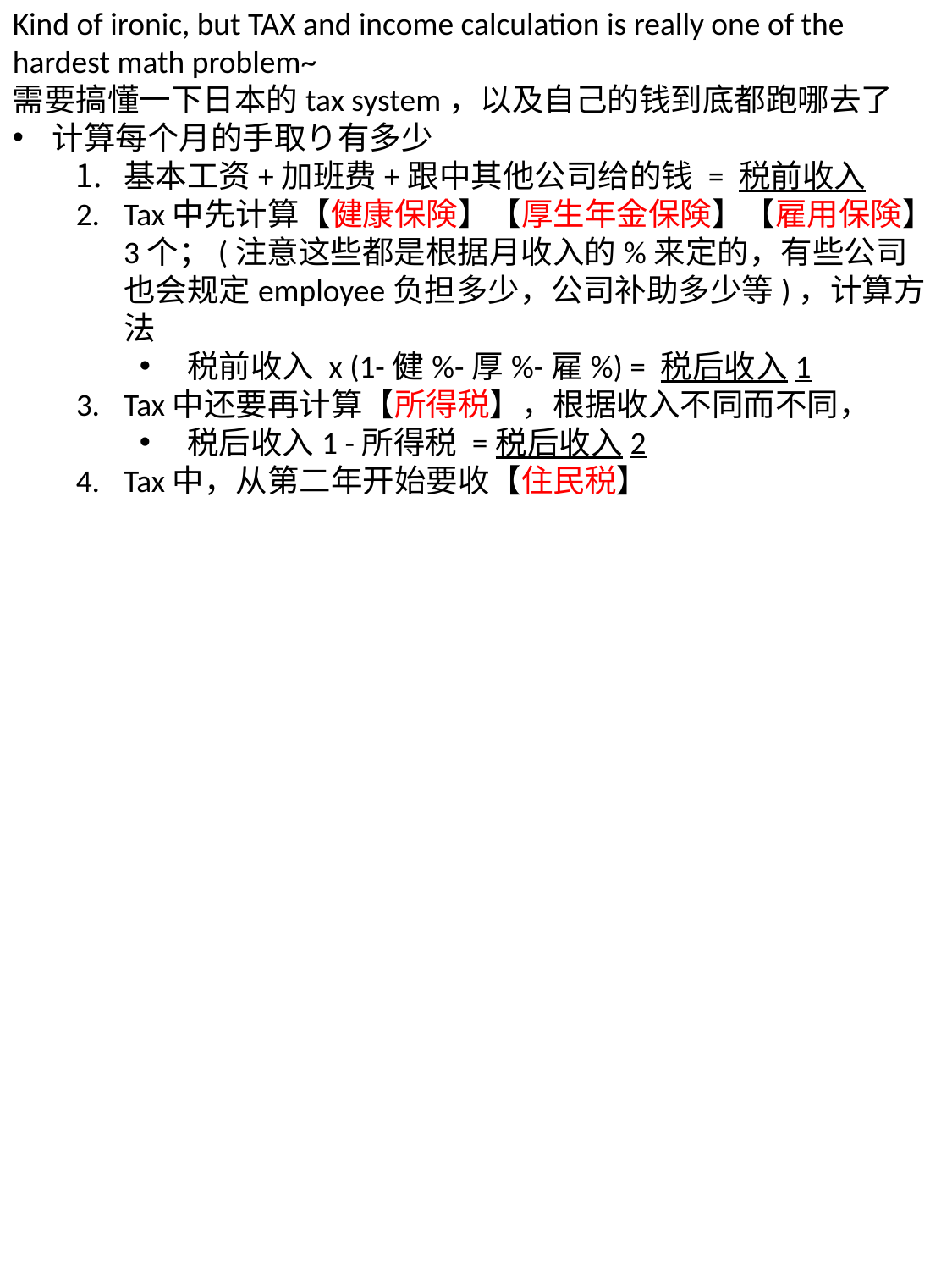

Kind of ironic, but TAX and income calculation is really one of the hardest math problem~
需要搞懂一下日本的tax system，以及自己的钱到底都跑哪去了
计算每个月的手取り有多少
基本工资+加班费+跟中其他公司给的钱 = 税前收入
Tax中先计算【健康保険】【厚生年金保険】【雇用保険】3个；(注意这些都是根据月收入的%来定的，有些公司也会规定employee负担多少，公司补助多少等)，计算方法
税前收入 x (1-健%-厚%-雇%) = 税后收入1
Tax中还要再计算【所得税】，根据收入不同而不同，
税后收入1 -所得税 =税后收入2
Tax中，从第二年开始要收【住民税】